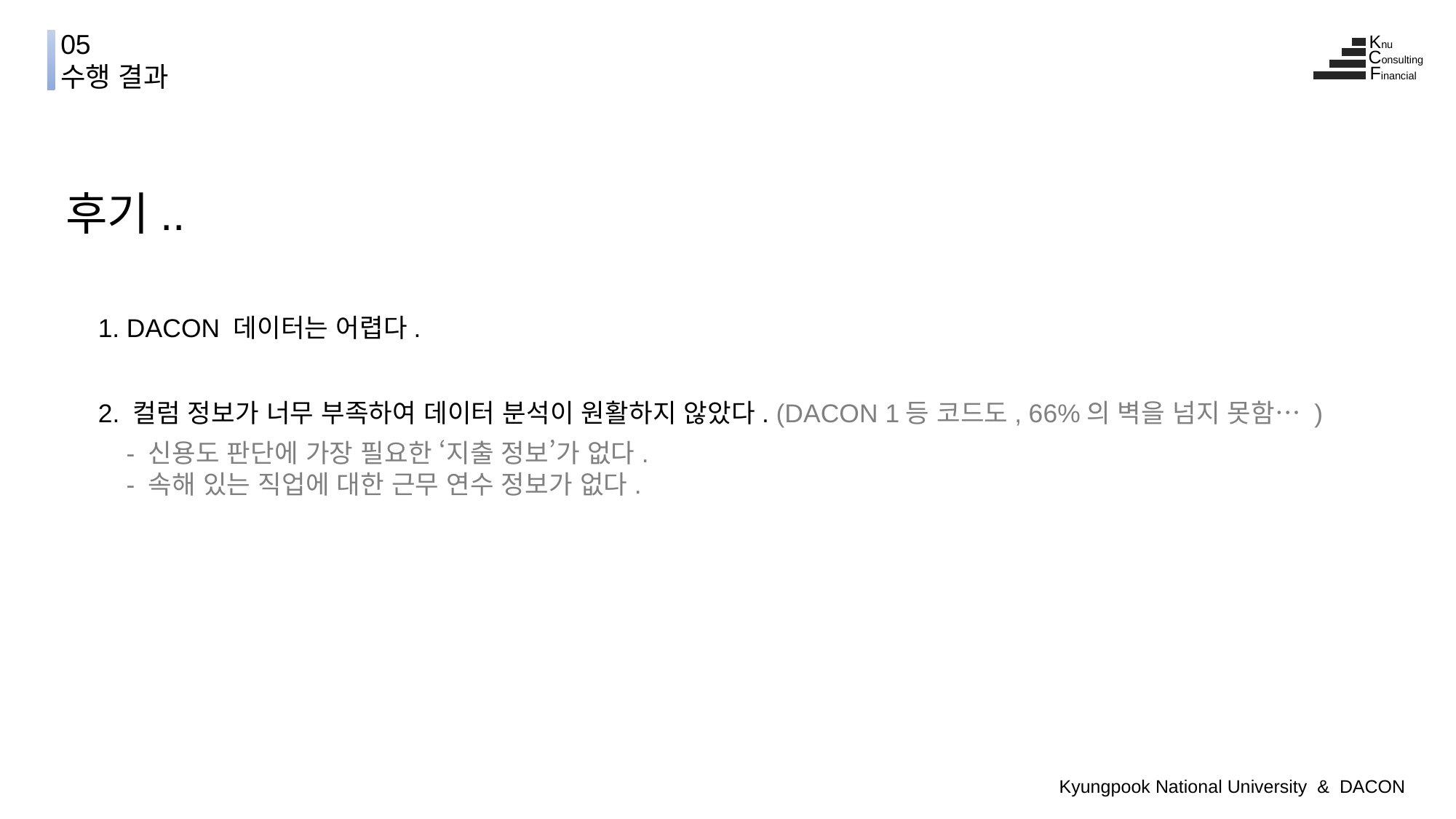

05
수행 결과

Knu
Consulting
Financial

후기..
1. DACON 데이터는 어렵다.
2. 컬럼 정보가 너무 부족하여 데이터 분석이 원활하지 않았다. (DACON 1등 코드도, 66%의 벽을 넘지 못함… )

    - 신용도 판단에 가장 필요한 ‘지출 정보’가 없다.
    - 속해 있는 직업에 대한 근무 연수 정보가 없다.
Kyungpook National University  &  DACON